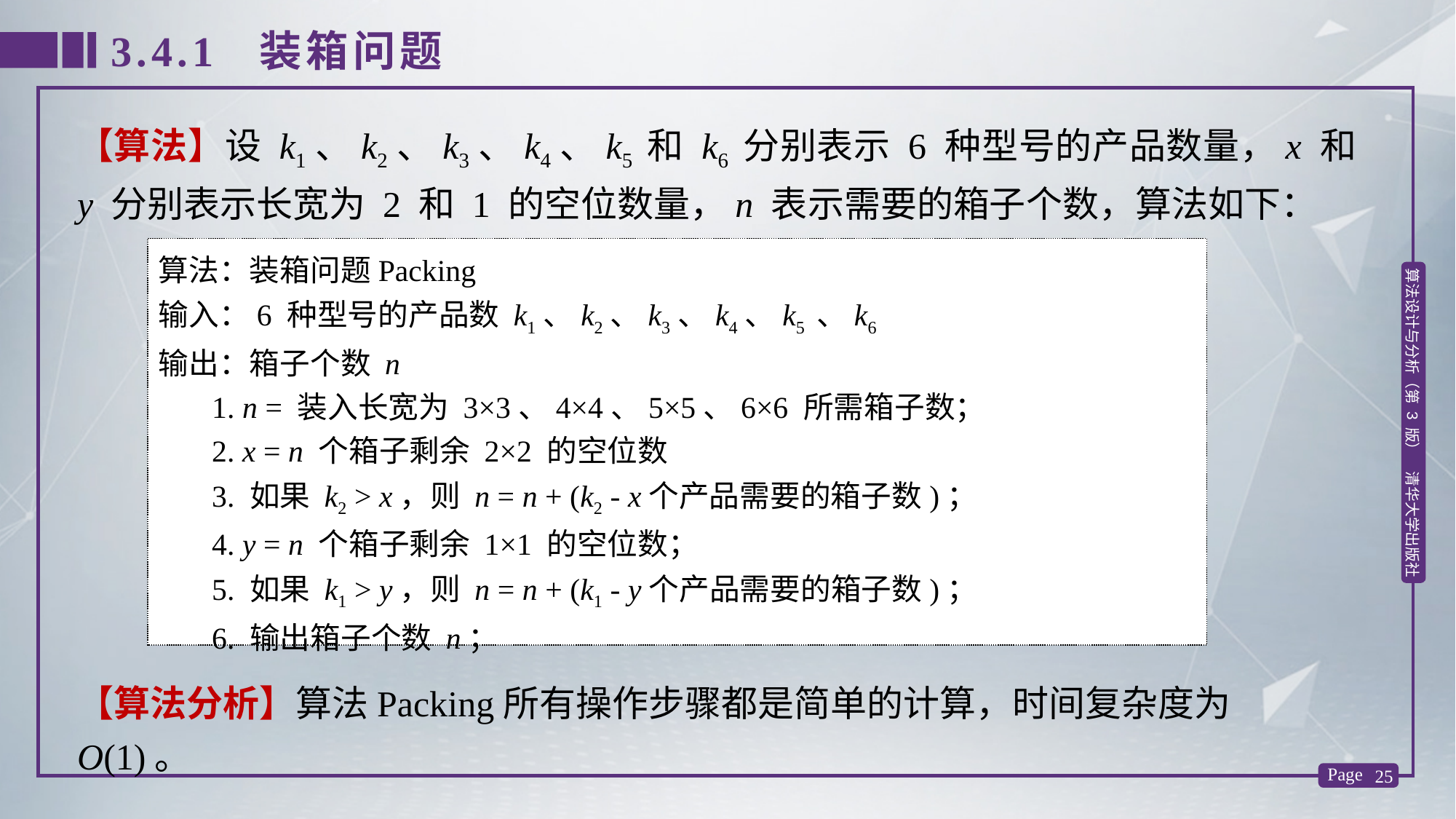

3.4.1  装箱问题
【算法】设 k1、k2、k3、k4、k5 和 k6 分别表示 6 种型号的产品数量，x 和 y 分别表示长宽为 2 和 1 的空位数量，n 表示需要的箱子个数，算法如下：
算法：装箱问题Packing
输入：6 种型号的产品数 k1、k2、k3、k4、k5 、k6
输出：箱子个数 n
       1. n = 装入长宽为 3×3、4×4、5×5、6×6 所需箱子数；
       2. x = n 个箱子剩余 2×2 的空位数
       3. 如果 k2 > x，则 n = n + (k2 - x个产品需要的箱子数)；
       4. y = n 个箱子剩余 1×1 的空位数；
       5. 如果 k1 > y，则 n = n + (k1 - y个产品需要的箱子数)；
       6. 输出箱子个数 n；
【算法分析】算法Packing所有操作步骤都是简单的计算，时间复杂度为O(1)。